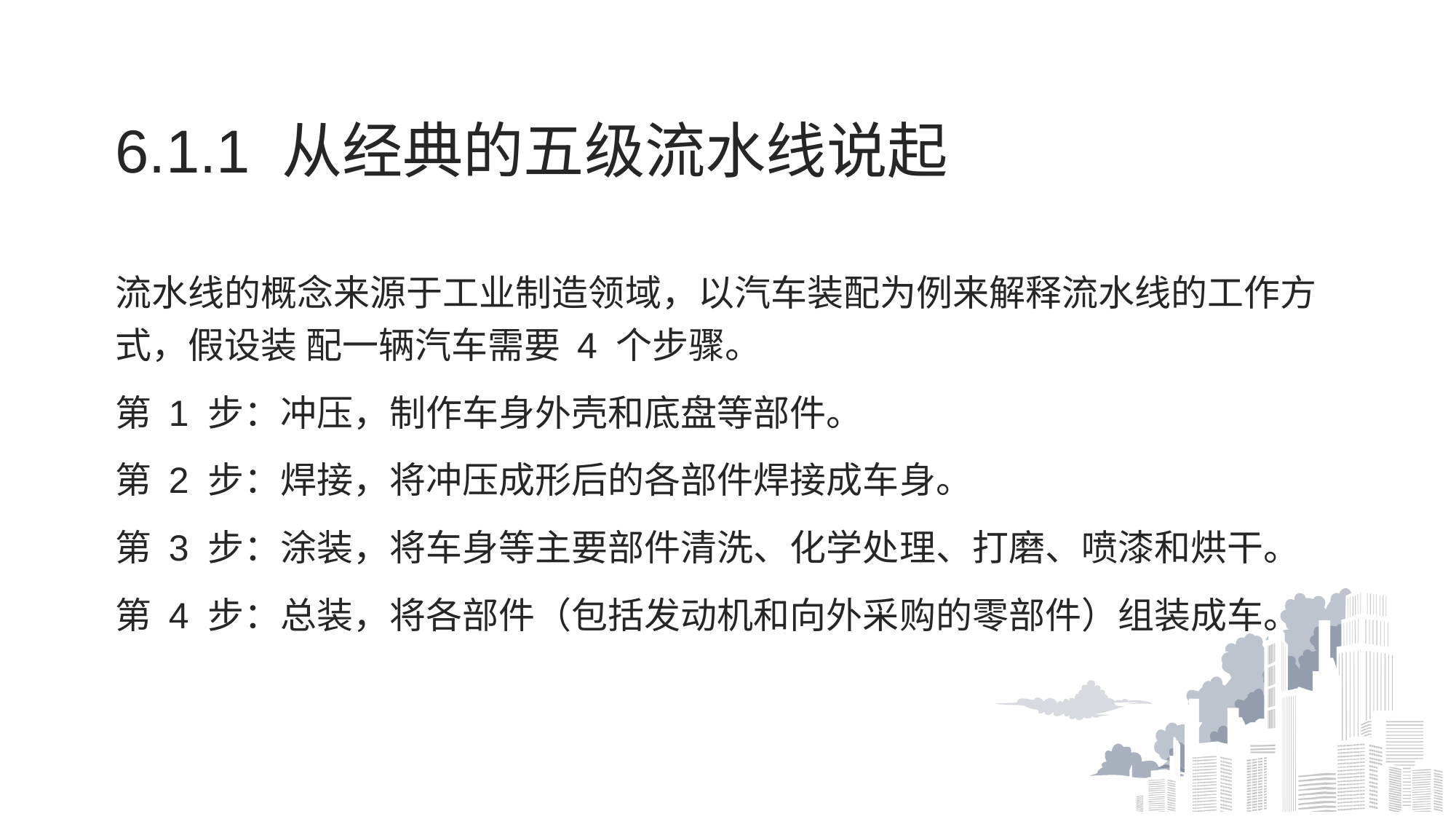

# 6.1.1 从经典的五级流水线说起
流水线的概念来源于工业制造领域，以汽车装配为例来解释流水线的工作方式，假设装 配一辆汽车需要 4 个步骤。
第 1 步：冲压，制作车身外壳和底盘等部件。
第 2 步：焊接，将冲压成形后的各部件焊接成车身。
第 3 步：涂装，将车身等主要部件清洗、化学处理、打磨、喷漆和烘干。
第 4 步：总装，将各部件（包括发动机和向外采购的零部件）组装成车。